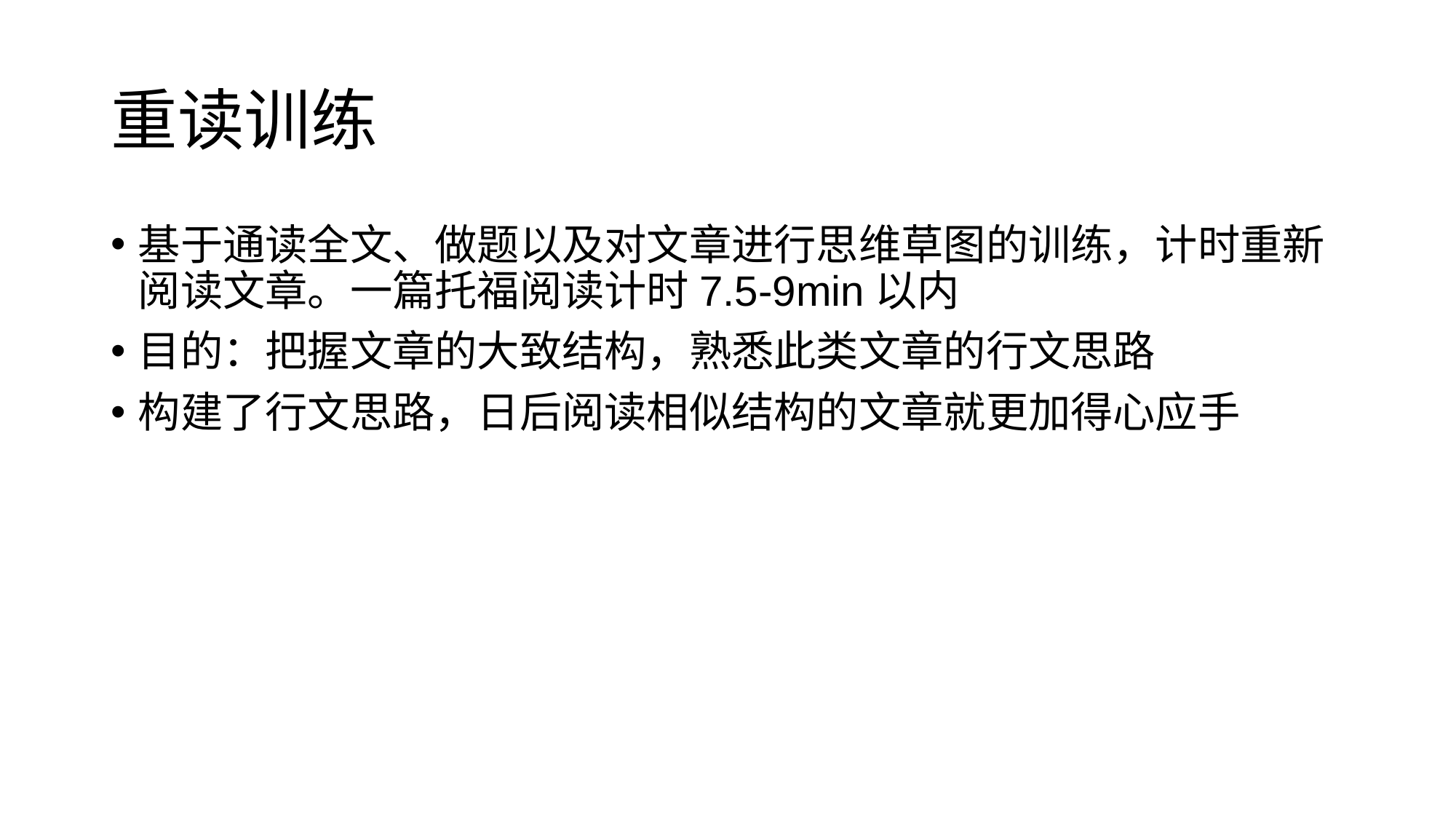

# 重读训练
基于通读全文、做题以及对文章进行思维草图的训练，计时重新阅读文章。一篇托福阅读计时7.5-9min以内
目的：把握文章的大致结构，熟悉此类文章的行文思路
构建了行文思路，日后阅读相似结构的文章就更加得心应手